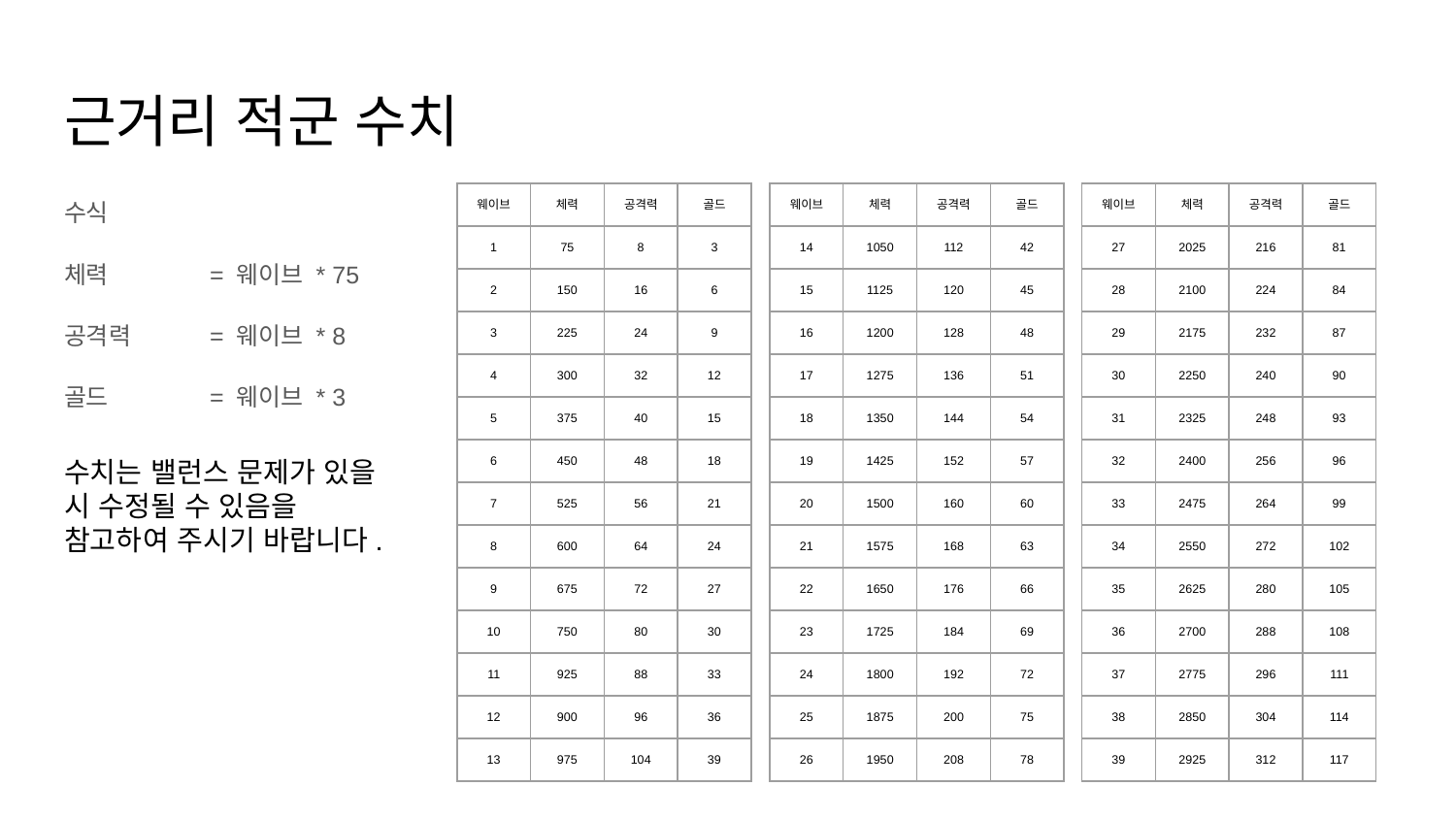

# 근거리 적군 수치
| 웨이브 | 체력 | 공격력 | 골드 |
| --- | --- | --- | --- |
| 1 | 75 | 8 | 3 |
| 2 | 150 | 16 | 6 |
| 3 | 225 | 24 | 9 |
| 4 | 300 | 32 | 12 |
| 5 | 375 | 40 | 15 |
| 6 | 450 | 48 | 18 |
| 7 | 525 | 56 | 21 |
| 8 | 600 | 64 | 24 |
| 9 | 675 | 72 | 27 |
| 10 | 750 | 80 | 30 |
| 11 | 925 | 88 | 33 |
| 12 | 900 | 96 | 36 |
| 13 | 975 | 104 | 39 |
| 웨이브 | 체력 | 공격력 | 골드 |
| --- | --- | --- | --- |
| 14 | 1050 | 112 | 42 |
| 15 | 1125 | 120 | 45 |
| 16 | 1200 | 128 | 48 |
| 17 | 1275 | 136 | 51 |
| 18 | 1350 | 144 | 54 |
| 19 | 1425 | 152 | 57 |
| 20 | 1500 | 160 | 60 |
| 21 | 1575 | 168 | 63 |
| 22 | 1650 | 176 | 66 |
| 23 | 1725 | 184 | 69 |
| 24 | 1800 | 192 | 72 |
| 25 | 1875 | 200 | 75 |
| 26 | 1950 | 208 | 78 |
| 웨이브 | 체력 | 공격력 | 골드 |
| --- | --- | --- | --- |
| 27 | 2025 | 216 | 81 |
| 28 | 2100 | 224 | 84 |
| 29 | 2175 | 232 | 87 |
| 30 | 2250 | 240 | 90 |
| 31 | 2325 | 248 | 93 |
| 32 | 2400 | 256 | 96 |
| 33 | 2475 | 264 | 99 |
| 34 | 2550 | 272 | 102 |
| 35 | 2625 | 280 | 105 |
| 36 | 2700 | 288 | 108 |
| 37 | 2775 | 296 | 111 |
| 38 | 2850 | 304 | 114 |
| 39 | 2925 | 312 | 117 |
수식
체력	= 웨이브 * 75
공격력	= 웨이브 * 8
골드	= 웨이브 * 3
수치는 밸런스 문제가 있을 시 수정될 수 있음을 참고하여 주시기 바랍니다.